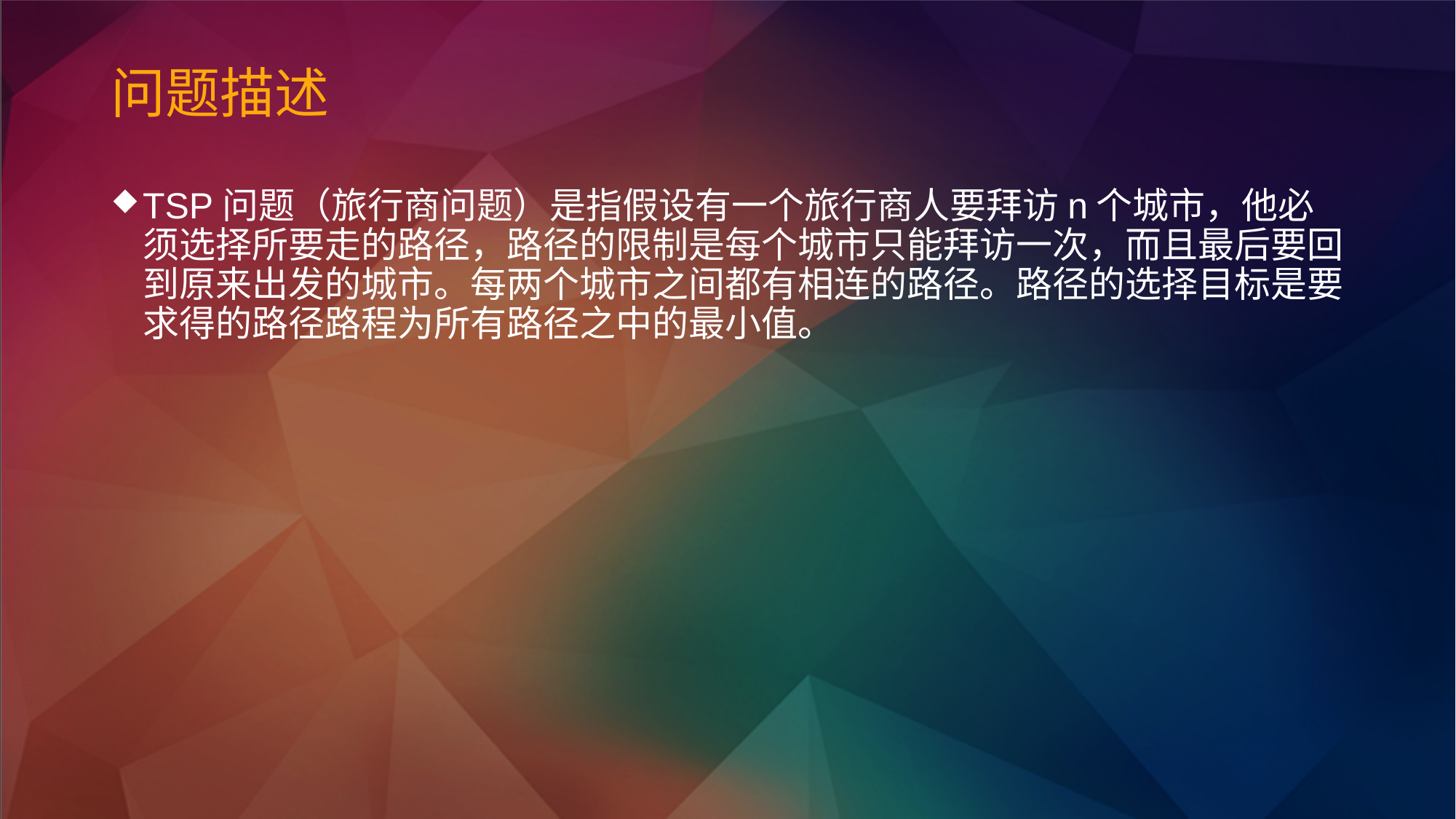

# 问题描述
TSP问题（旅行商问题）是指假设有一个旅行商人要拜访n个城市，他必须选择所要走的路径，路径的限制是每个城市只能拜访一次，而且最后要回到原来出发的城市。每两个城市之间都有相连的路径。路径的选择目标是要求得的路径路程为所有路径之中的最小值。